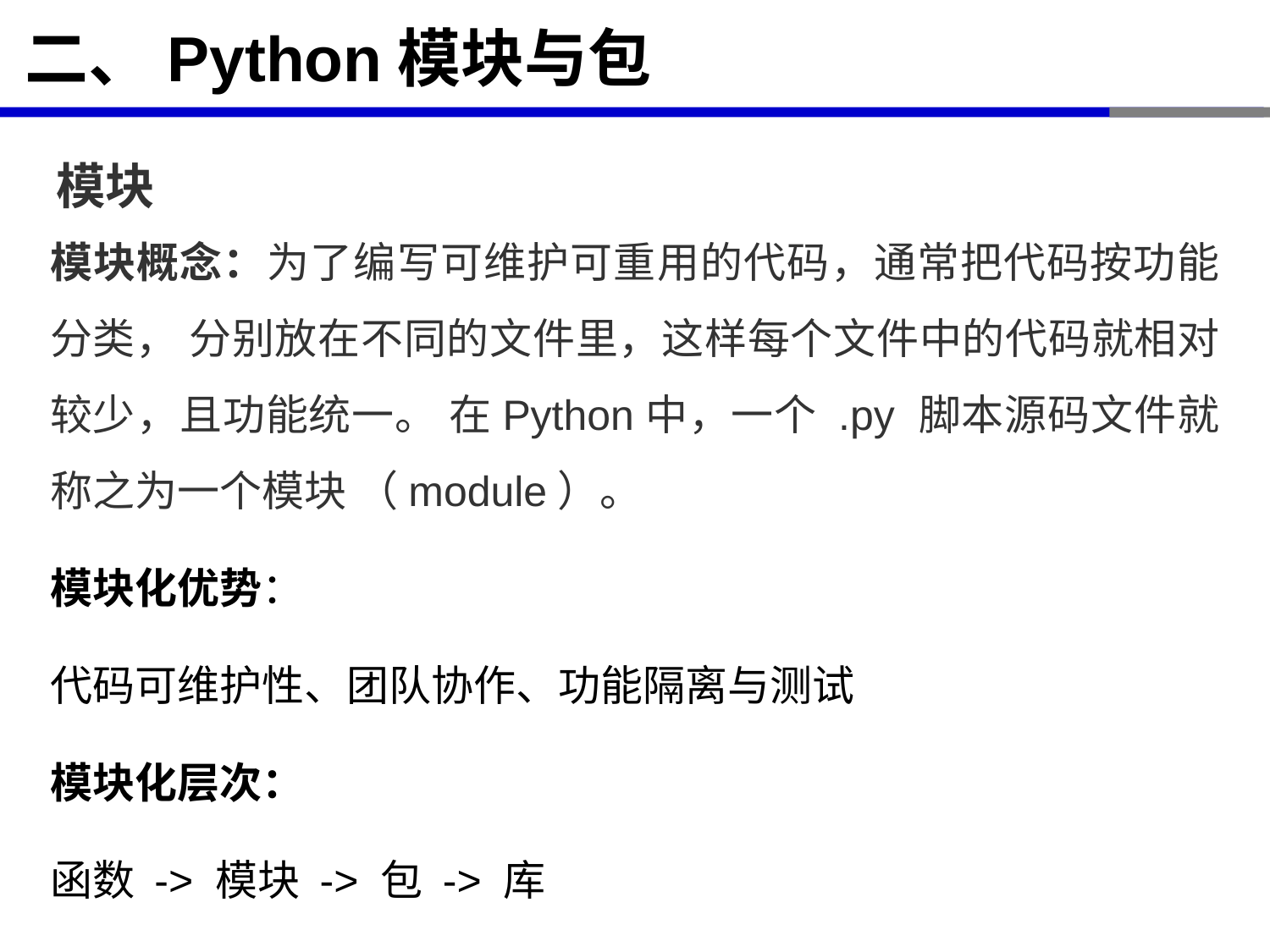

# 二、Python模块与包
模块
模块概念：为了编写可维护可重用的代码，通常把代码按功能分类， 分别放在不同的文件里，这样每个文件中的代码就相对较少，且功能统一。 在Python中，一个 .py 脚本源码文件就称之为一个模块 （module）。
模块化优势：
代码可维护性、团队协作、功能隔离与测试
模块化层次：
函数 -> 模块 -> 包 -> 库